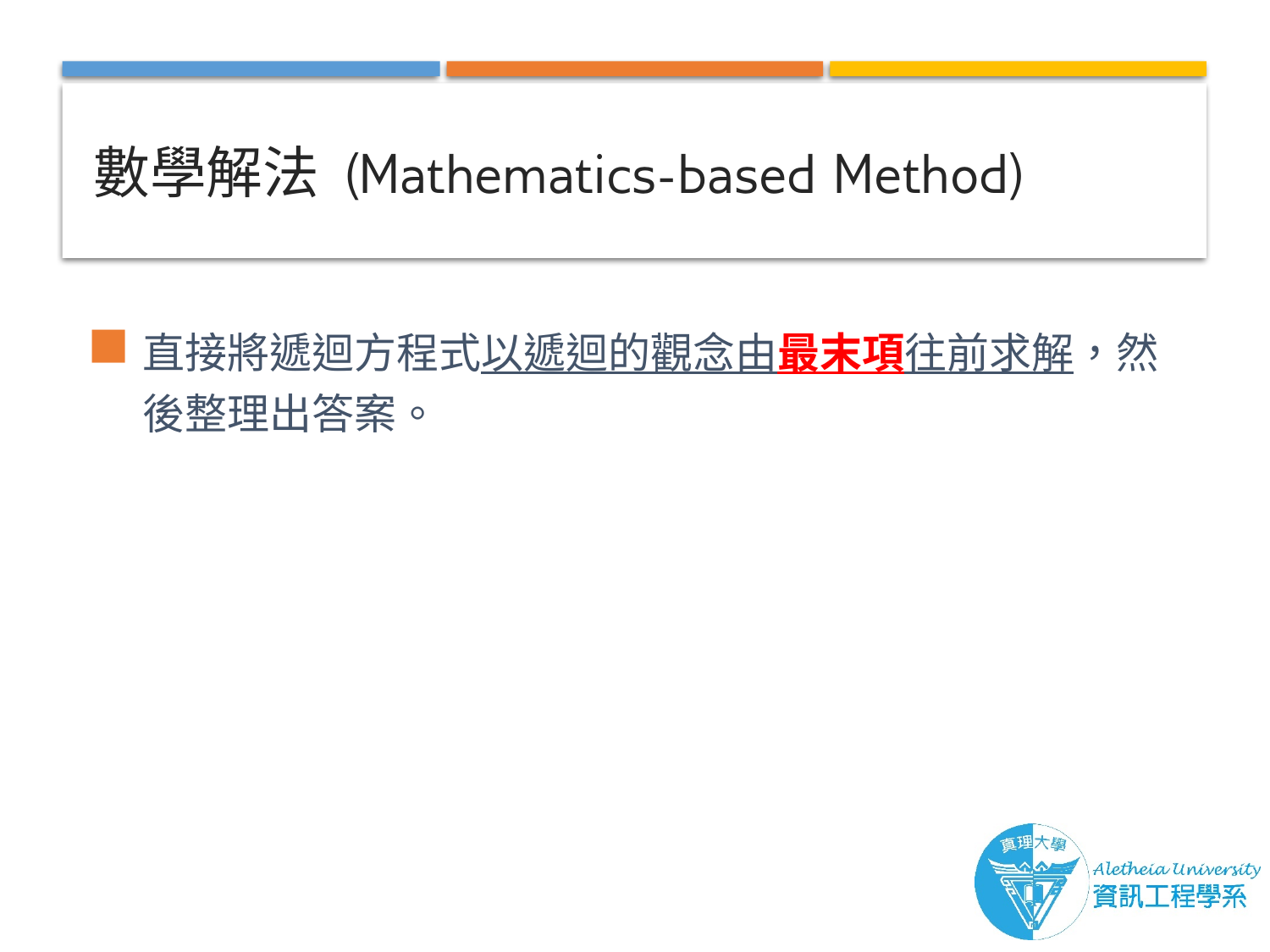

# 數學解法 (Mathematics-based Method)
直接將遞迴方程式以遞迴的觀念由最末項往前求解，然後整理出答案。